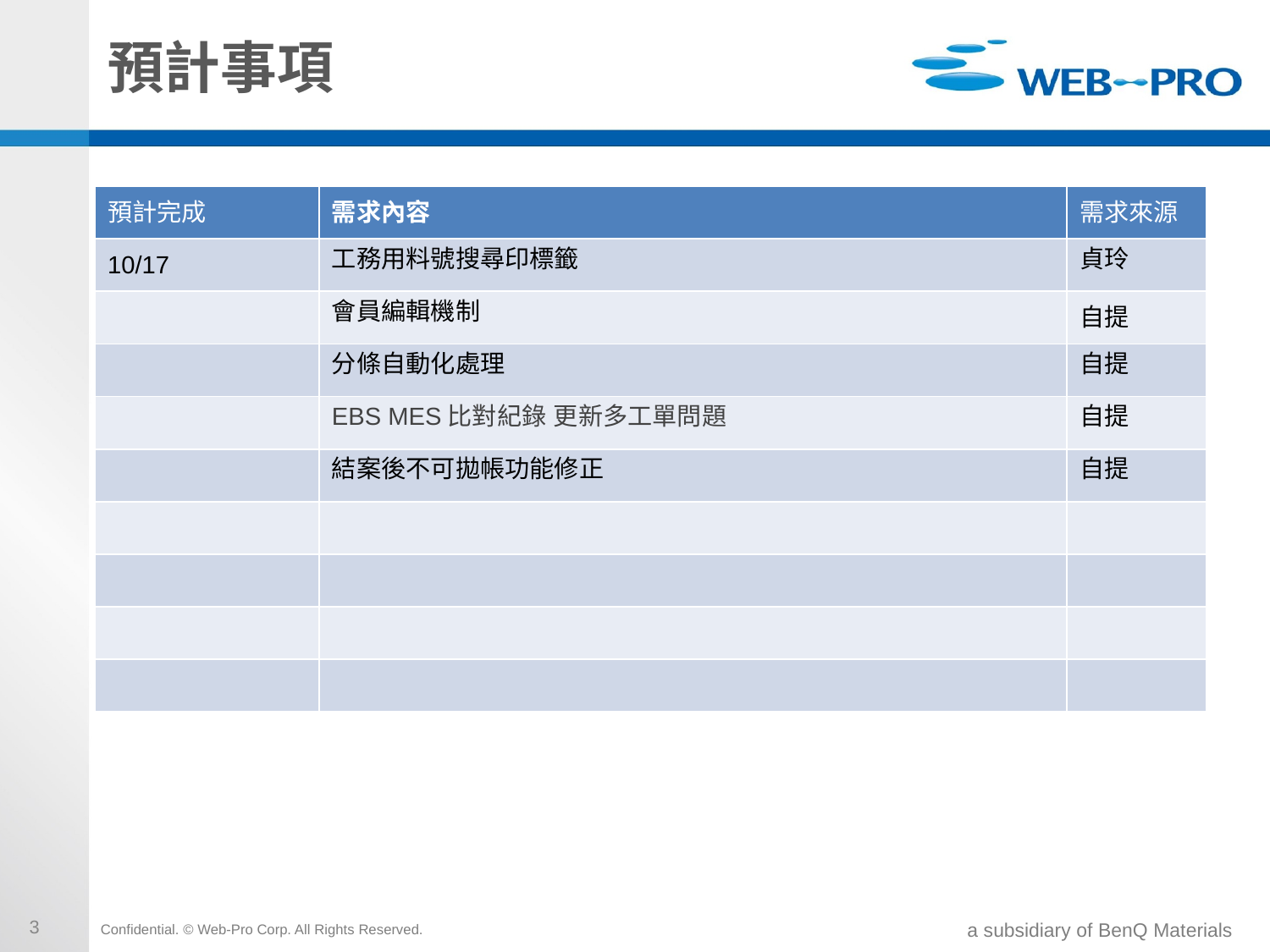

# 預計事項

6/20?
投料流程測試(暫定禮拜三)
Brad,Adele,Nina,

| 預計完成 | 需求內容 | 需求來源 |
| --- | --- | --- |
| 10/17 | 工務用料號搜尋印標籤 | 貞玲 |
|  | 會員編輯機制 | 自提 |
|  | 分條自動化處理 | 自提 |
|  | EBS MES比對紀錄 更新多工單問題 | 自提 |
|  | 結案後不可拋帳功能修正 | 自提 |
|  |  |  |
|  |  |  |
|  |  |  |
|  |  |  |
3